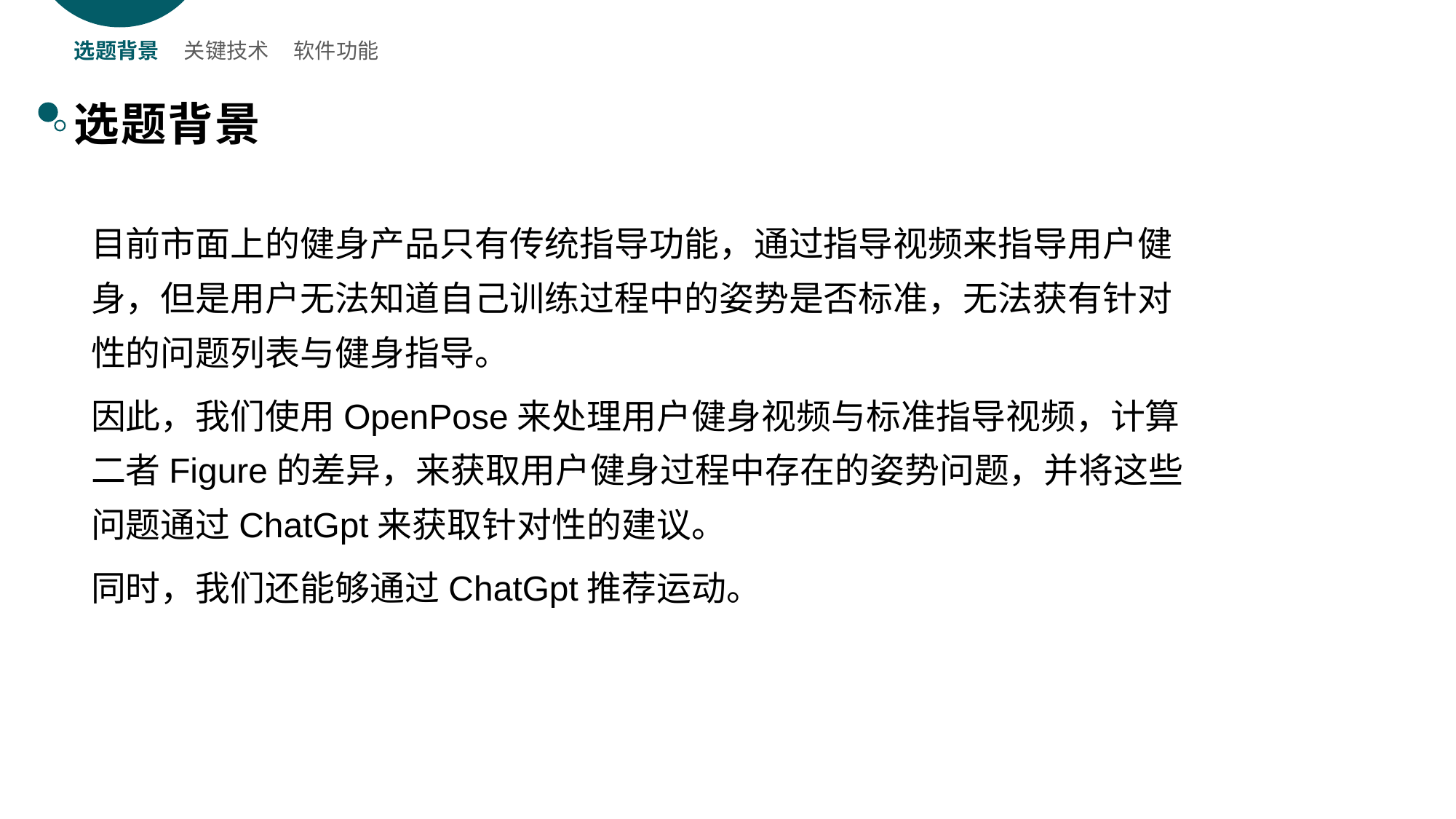

选题背景
关键技术

软件功能
选题背景

目前市面上的健身产品只有传统指导功能，通过指导视频来指导用户健身，但是用户无法知道自己训练过程中的姿势是否标准，无法获有针对性的问题列表与健身指导。
因此，我们使用OpenPose来处理用户健身视频与标准指导视频，计算二者Figure的差异，来获取用户健身过程中存在的姿势问题，并将这些问题通过ChatGpt来获取针对性的建议。
同时，我们还能够通过ChatGpt推荐运动。